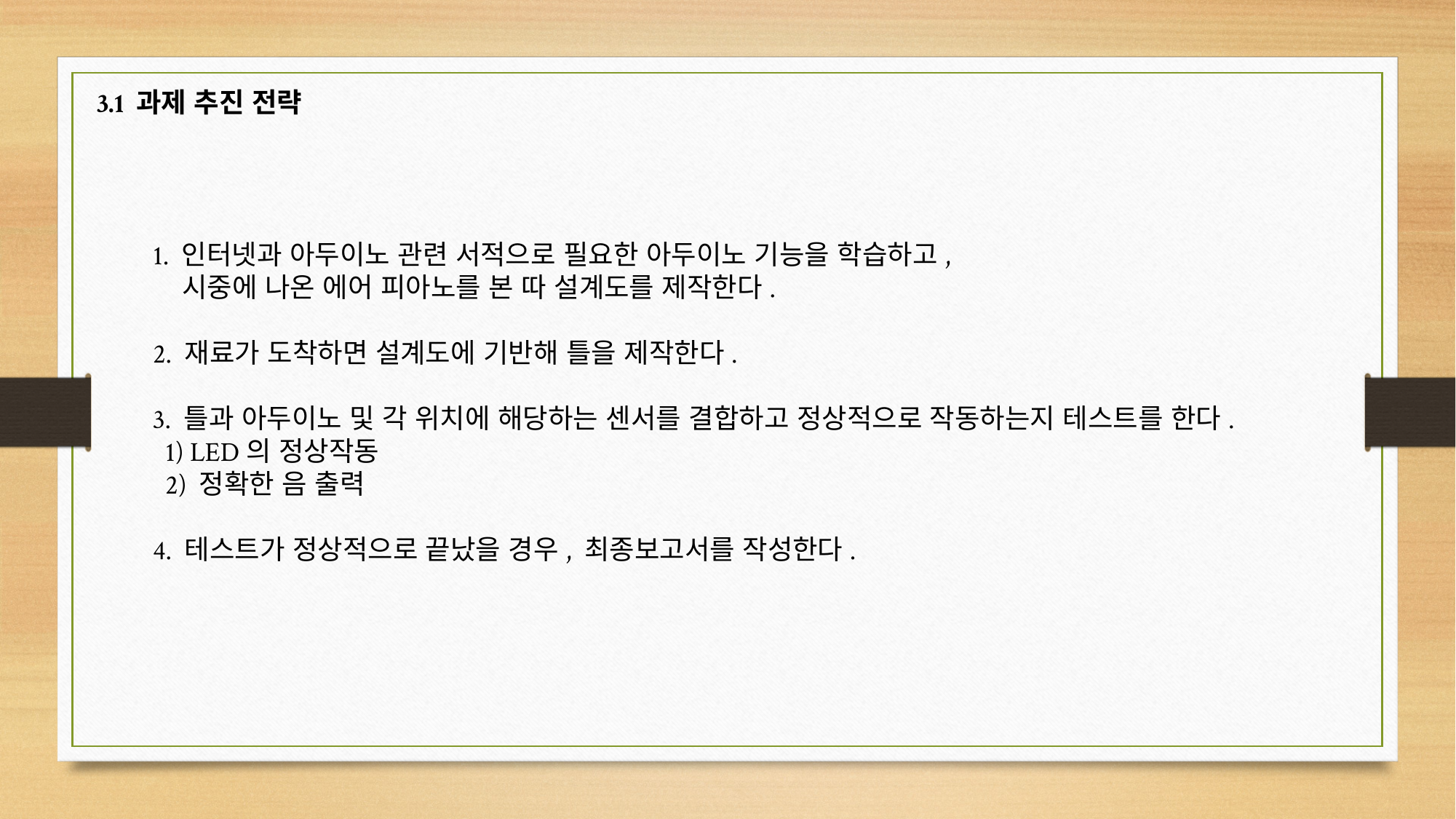

3.1 과제 추진 전략
1. 인터넷과 아두이노 관련 서적으로 필요한 아두이노 기능을 학습하고,
   시중에 나온 에어 피아노를 본 따 설계도를 제작한다.

2. 재료가 도착하면 설계도에 기반해 틀을 제작한다.

3. 틀과 아두이노 및 각 위치에 해당하는 센서를 결합하고 정상적으로 작동하는지 테스트를 한다.
  1) LED의 정상작동
  2) 정확한 음 출력

4. 테스트가 정상적으로 끝났을 경우, 최종보고서를 작성한다.